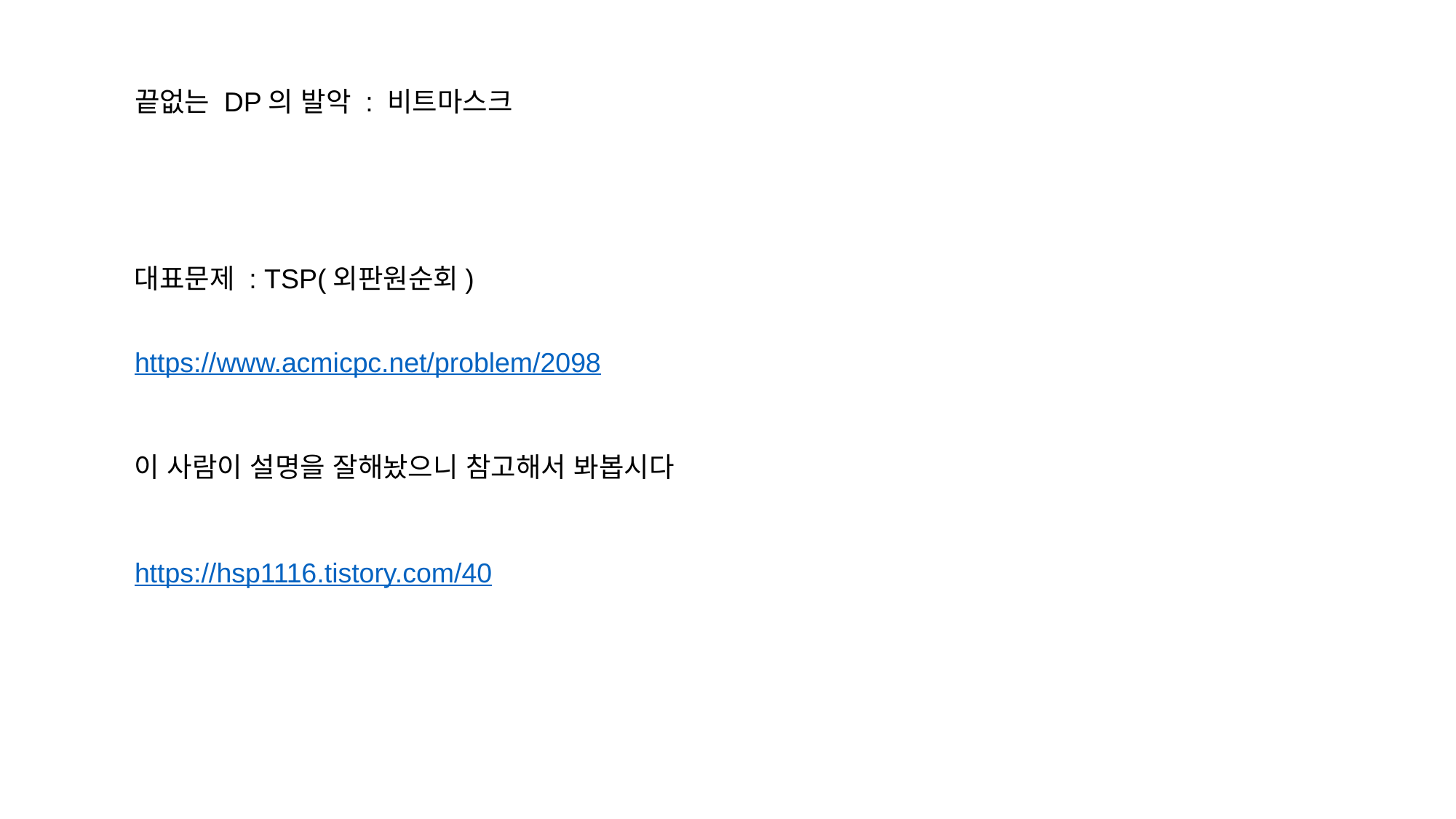

끝없는 DP의 발악 : 비트마스크
대표문제 : TSP(외판원순회)
https://www.acmicpc.net/problem/2098
이 사람이 설명을 잘해놨으니 참고해서 봐봅시다
https://hsp1116.tistory.com/40